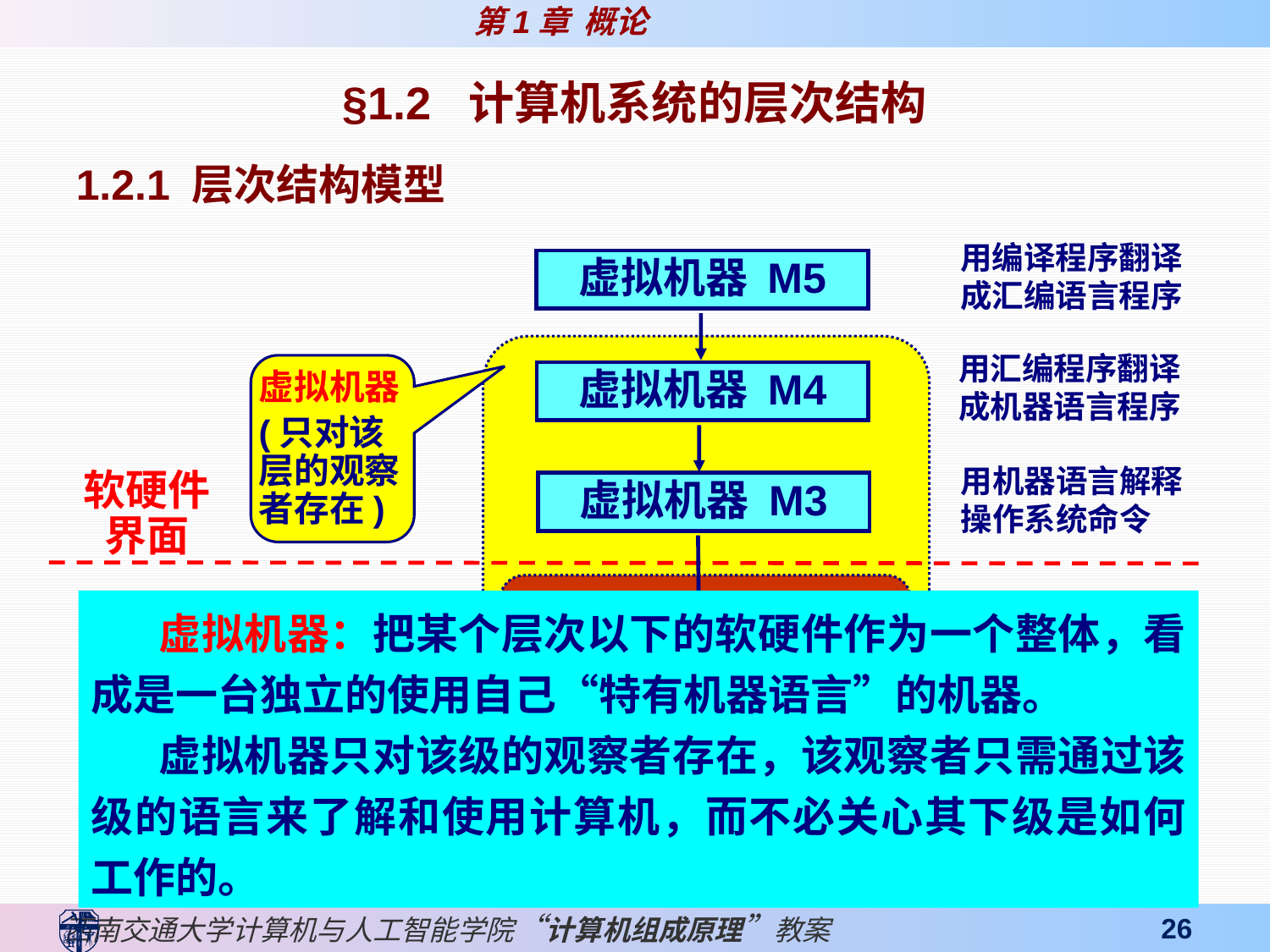

§1.2  计算机系统的层次结构
1.2.1 层次结构模型
用编译程序翻译
成汇编语言程序
虚拟机器 M5

虚拟机器
(只对该层的观察者存在)
用汇编程序翻译
成机器语言程序
虚拟机器 M4

用机器语言解释
操作系统命令
软硬件
界面
虚拟机器 M3

实际机器
用微指令解释
机器指令
传统机器 M2

由硬件直接执行
微指令
微程序机器 M1
  虚拟机器：把某个层次以下的软硬件作为一个整体，看成是一台独立的使用自己“特有机器语言”的机器。
  虚拟机器只对该级的观察者存在，该观察者只需通过该级的语言来了解和使用计算机，而不必关心其下级是如何工作的。